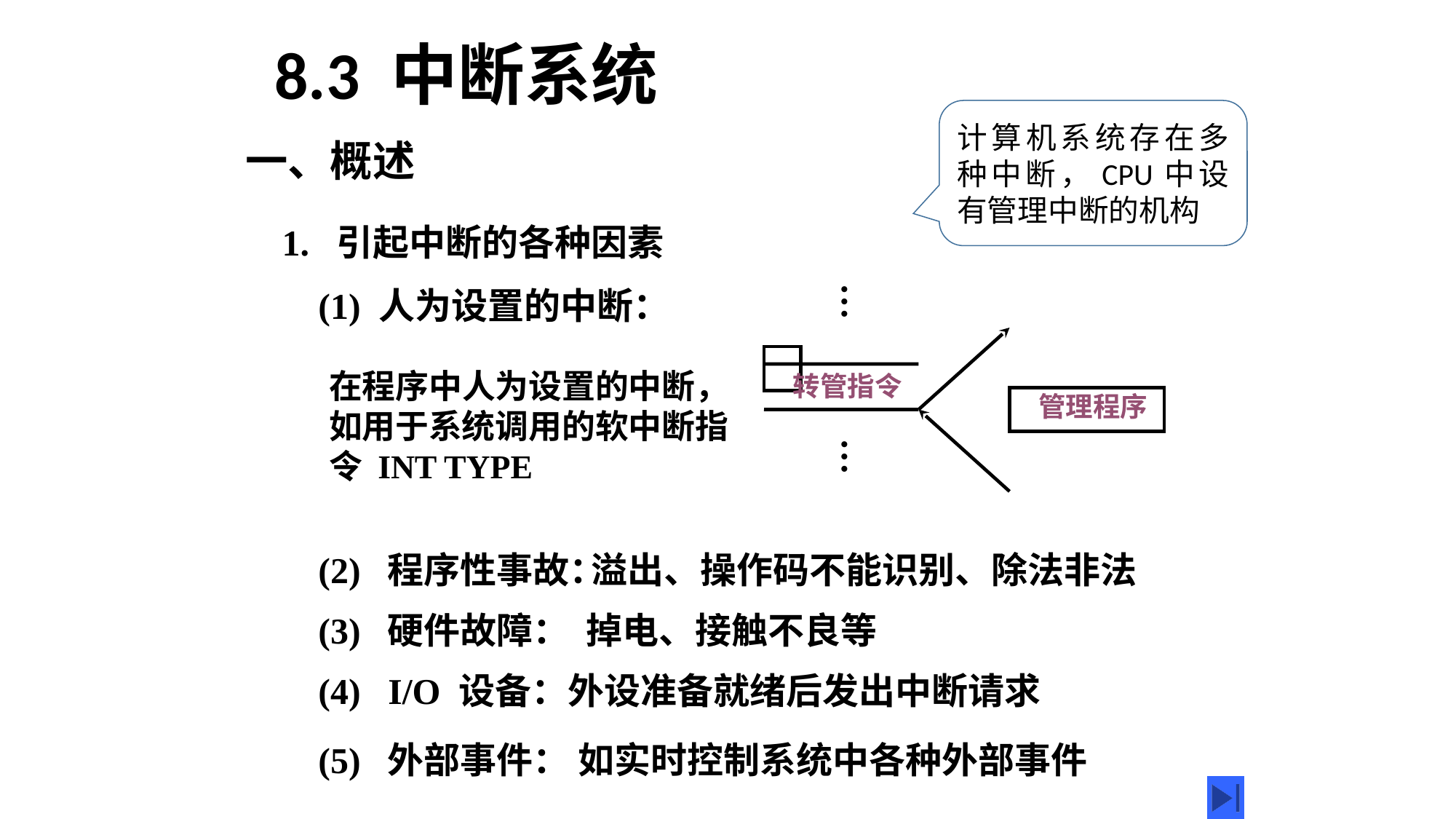

# 8.3 中断系统
计算机系统存在多种中断，CPU中设有管理中断的机构
一、概述
1.  引起中断的各种因素
(1) 人为设置的中断：
…

转管指令
管理程序

…
在程序中人为设置的中断，
如用于系统调用的软中断指
令 INT TYPE
(2)  程序性事故：
溢出、操作码不能识别、除法非法
(3)  硬件故障：  掉电、接触不良等
(4)   I/O 设备：外设准备就绪后发出中断请求
(5)  外部事件： 如实时控制系统中各种外部事件